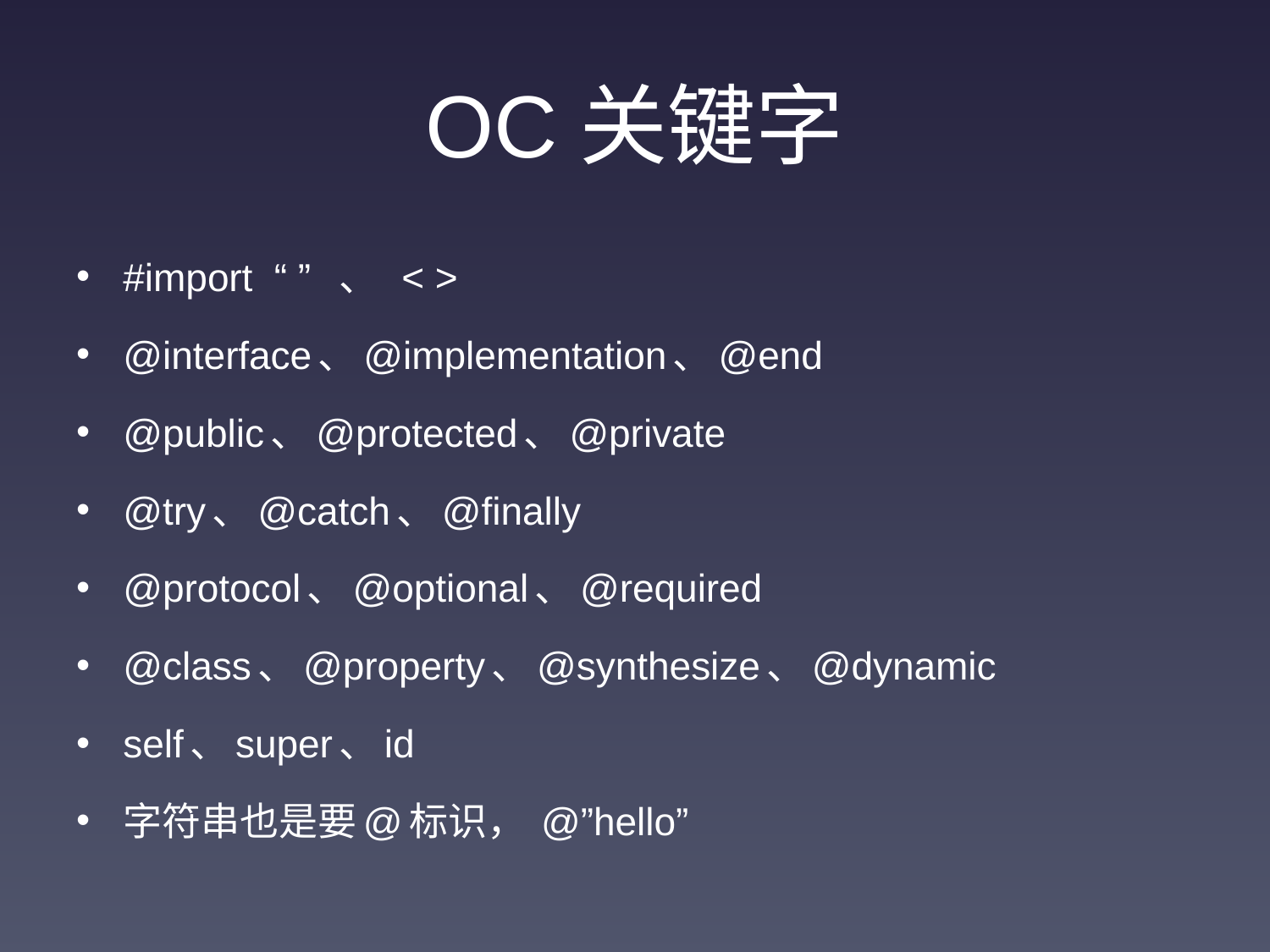

# OC关键字
#import  “ ”  、  < >
@interface、@implementation、@end
@public、@protected、@private
@try、@catch、@finally
@protocol、@optional、@required
@class、@property、@synthesize、@dynamic
self、super、id
字符串也是要@标识， @”hello”